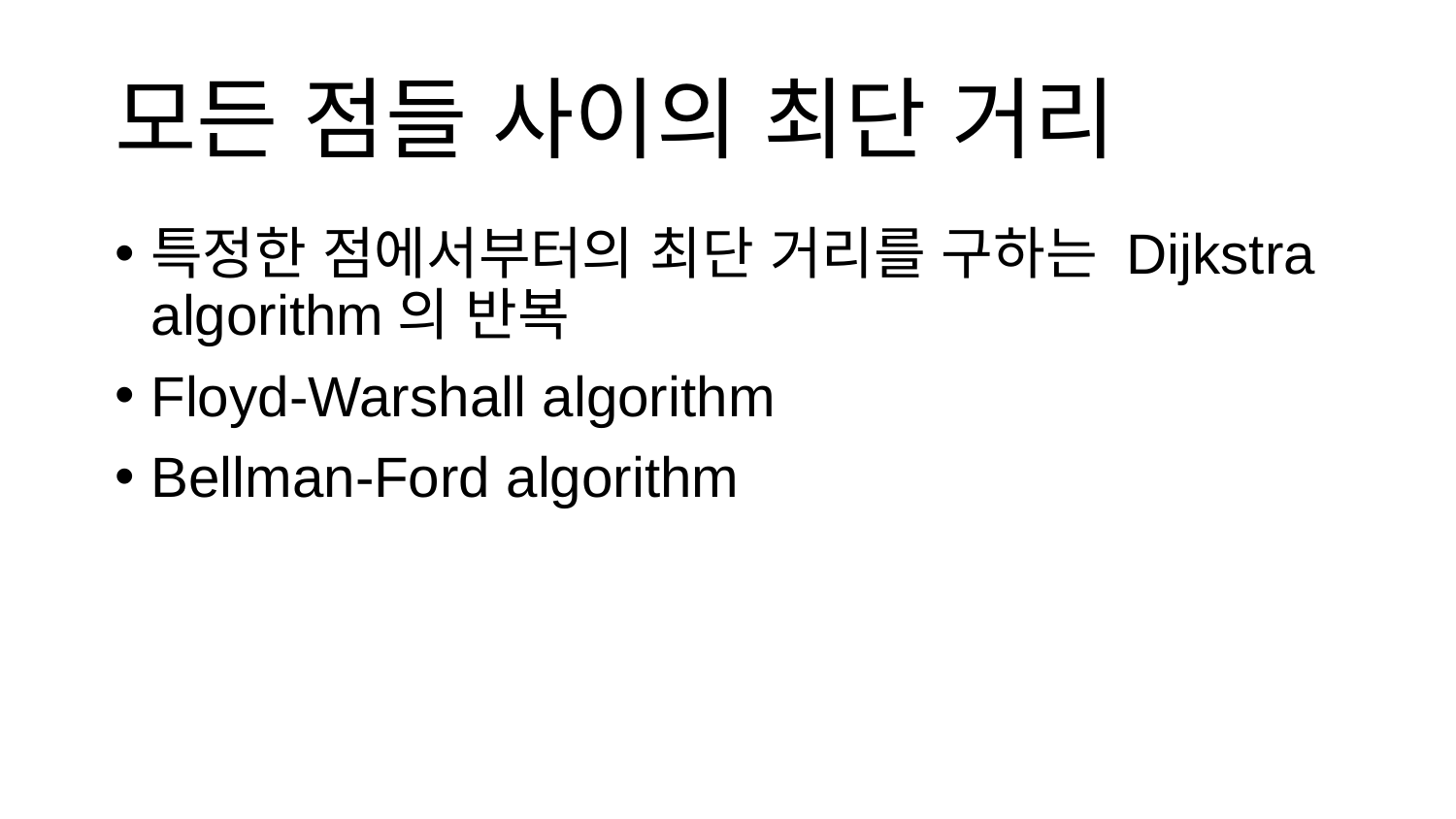

# 모든 점들 사이의 최단 거리
특정한 점에서부터의 최단 거리를 구하는 Dijkstra algorithm의 반복
Floyd-Warshall algorithm
Bellman-Ford algorithm